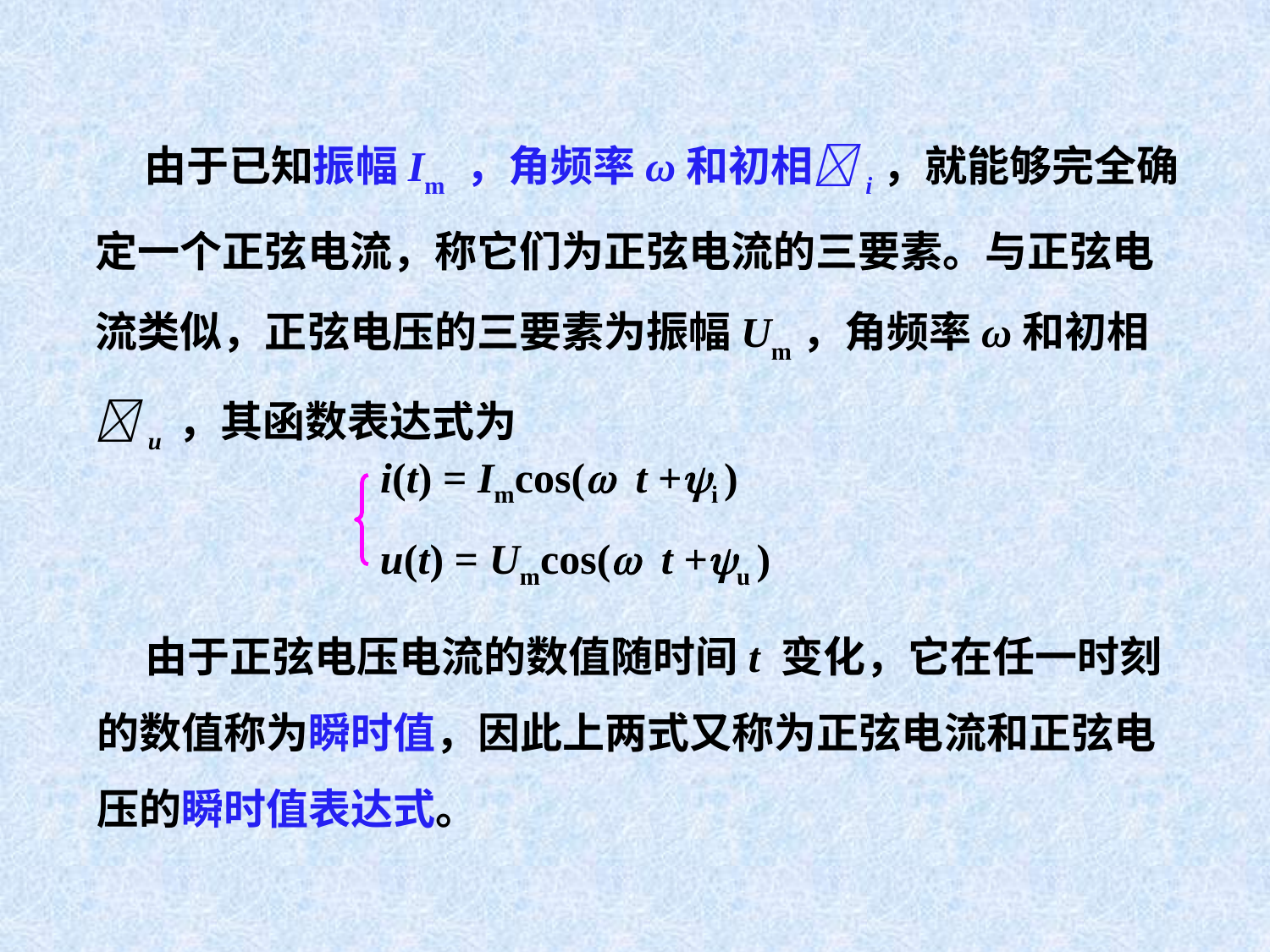

由于已知振幅Im ，角频率ω和初相ψi，就能够完全确定一个正弦电流，称它们为正弦电流的三要素。与正弦电流类似，正弦电压的三要素为振幅Um，角频率ω和初相ψu ，其函数表达式为
i(t) = Imcos(ω t +ψi )

u(t) = Umcos(ω t +ψu )
    由于正弦电压电流的数值随时间t 变化，它在任一时刻的数值称为瞬时值，因此上两式又称为正弦电流和正弦电压的瞬时值表达式。